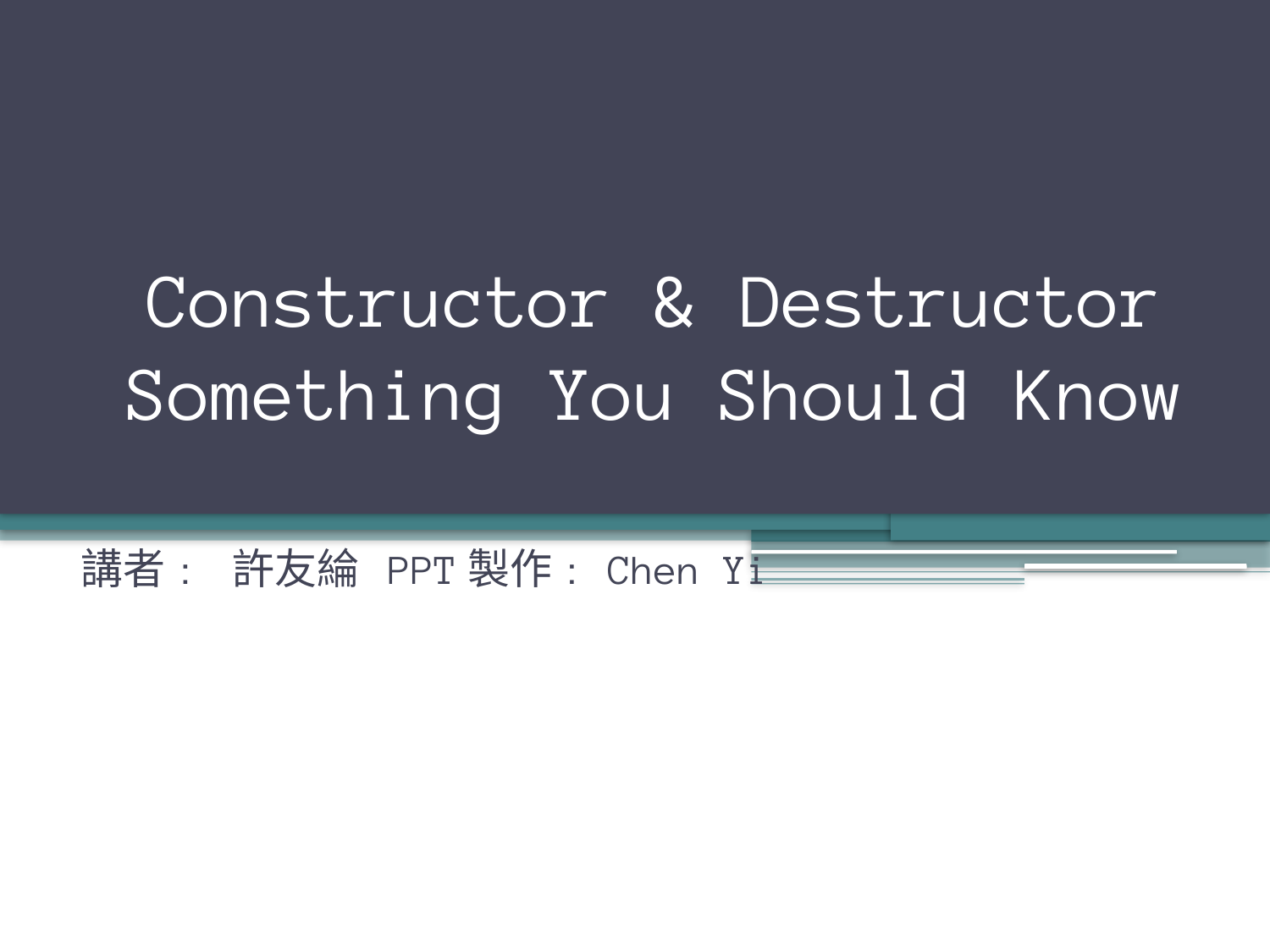

# Constructor & Destructor Something You Should Know
講者: 許友綸  PPT製作: Chen Yi